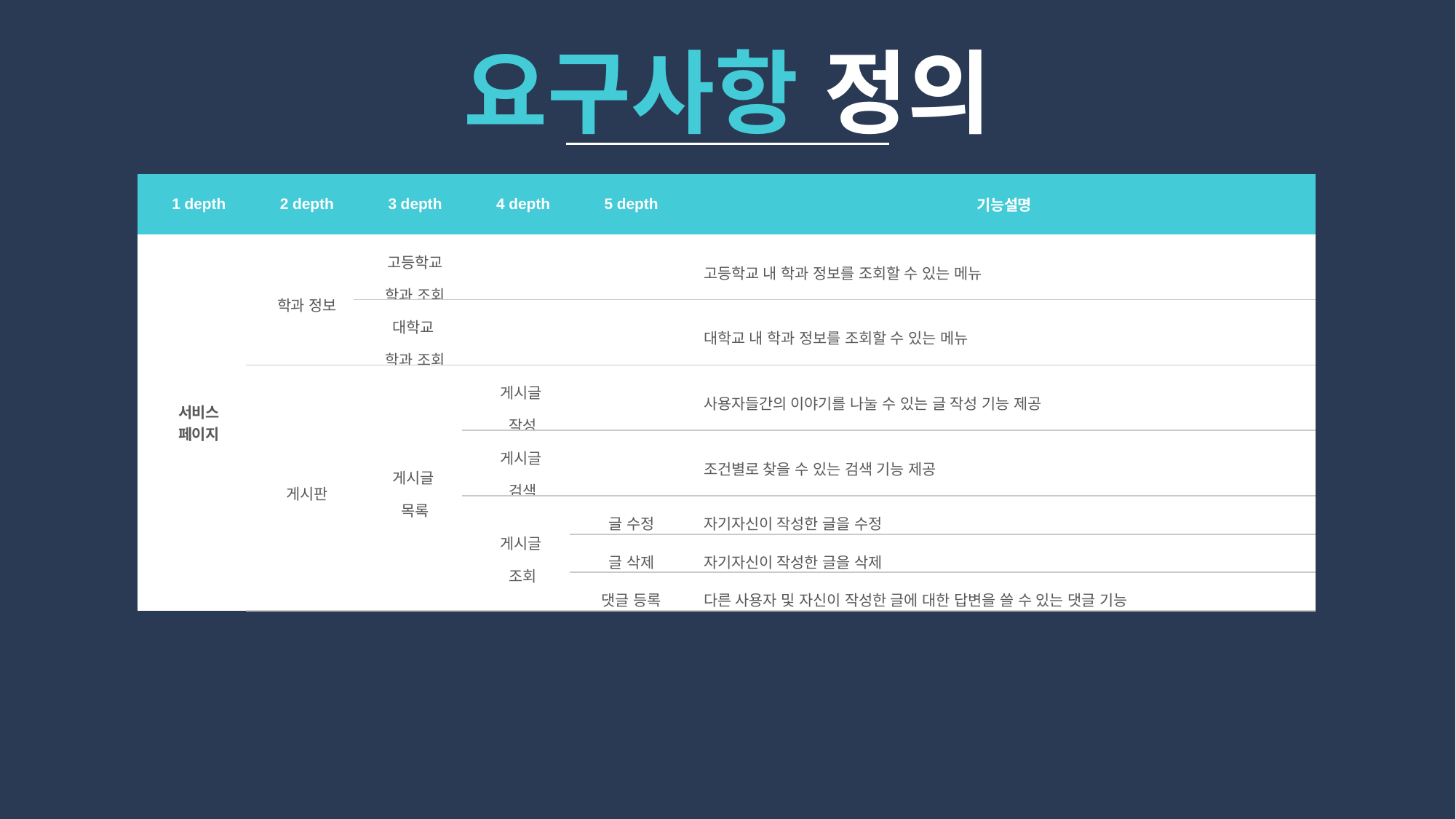

요구사항 정의
| 1 depth | 2 depth | 3 depth | 4 depth | 5 depth | 기능설명 |
| --- | --- | --- | --- | --- | --- |
| 서비스 페이지 | 학과 정보 | 고등학교 학과 조회 |  |  | 고등학교 내 학과 정보를 조회할 수 있는 메뉴 |
|  |  | 대학교 학과 조회 |  |  | 대학교 내 학과 정보를 조회할 수 있는 메뉴 |
|  | 게시판 | 게시글 목록 | 게시글 작성 |  | 사용자들간의 이야기를 나눌 수 있는 글 작성 기능 제공 |
|  |  |  | 게시글 검색 |  | 조건별로 찾을 수 있는 검색 기능 제공 |
|  |  |  | 게시글 조회 | 글 수정 | 자기자신이 작성한 글을 수정 |
|  |  |  |  | 글 삭제 | 자기자신이 작성한 글을 삭제 |
|  |  |  |  | 댓글 등록 | 다른 사용자 및 자신이 작성한 글에 대한 답변을 쓸 수 있는 댓글 기능 |